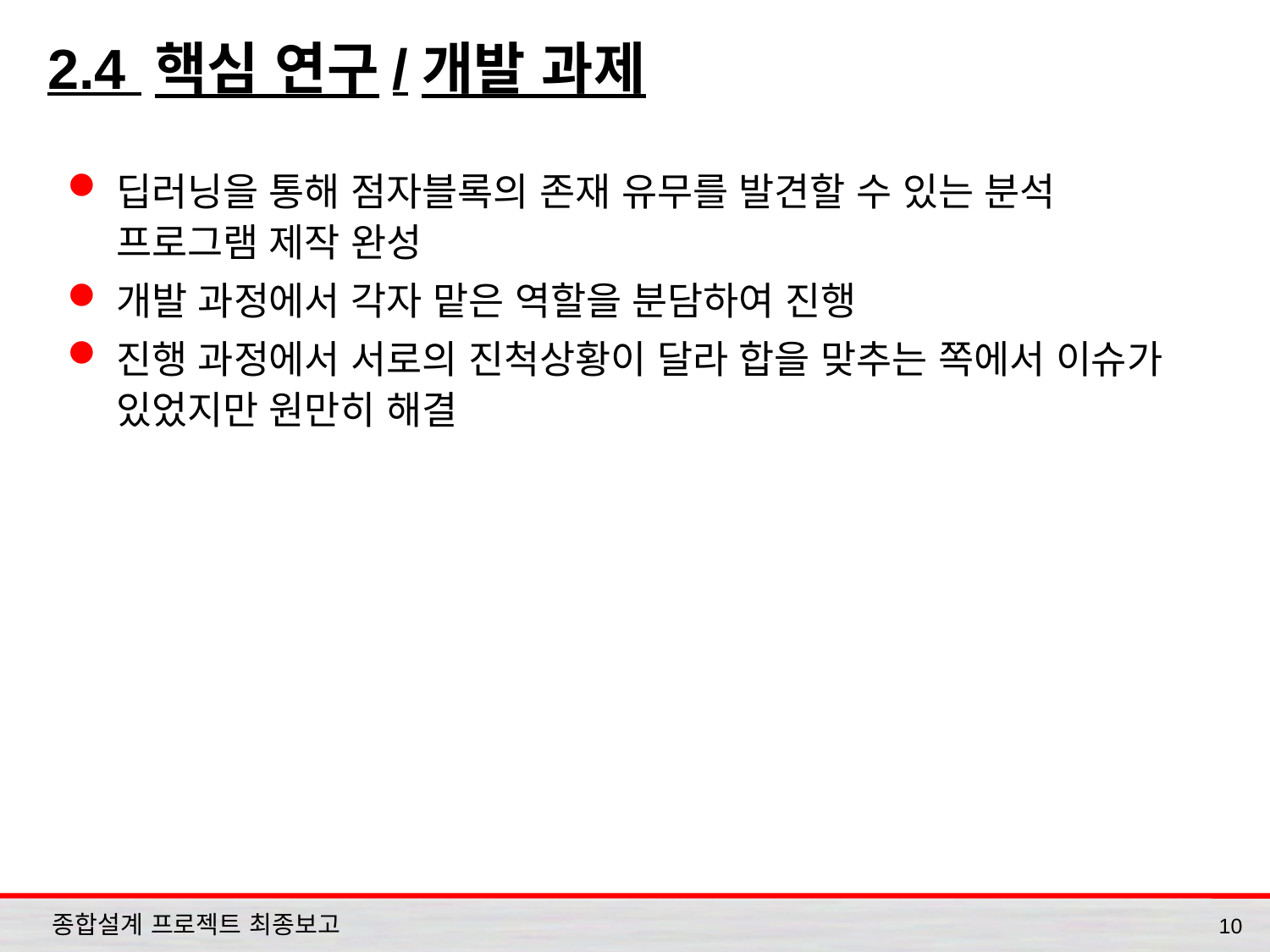

# 2.4 핵심 연구/개발 과제
딥러닝을 통해 점자블록의 존재 유무를 발견할 수 있는 분석 프로그램 제작 완성
개발 과정에서 각자 맡은 역할을 분담하여 진행
진행 과정에서 서로의 진척상황이 달라 합을 맞추는 쪽에서 이슈가 있었지만 원만히 해결